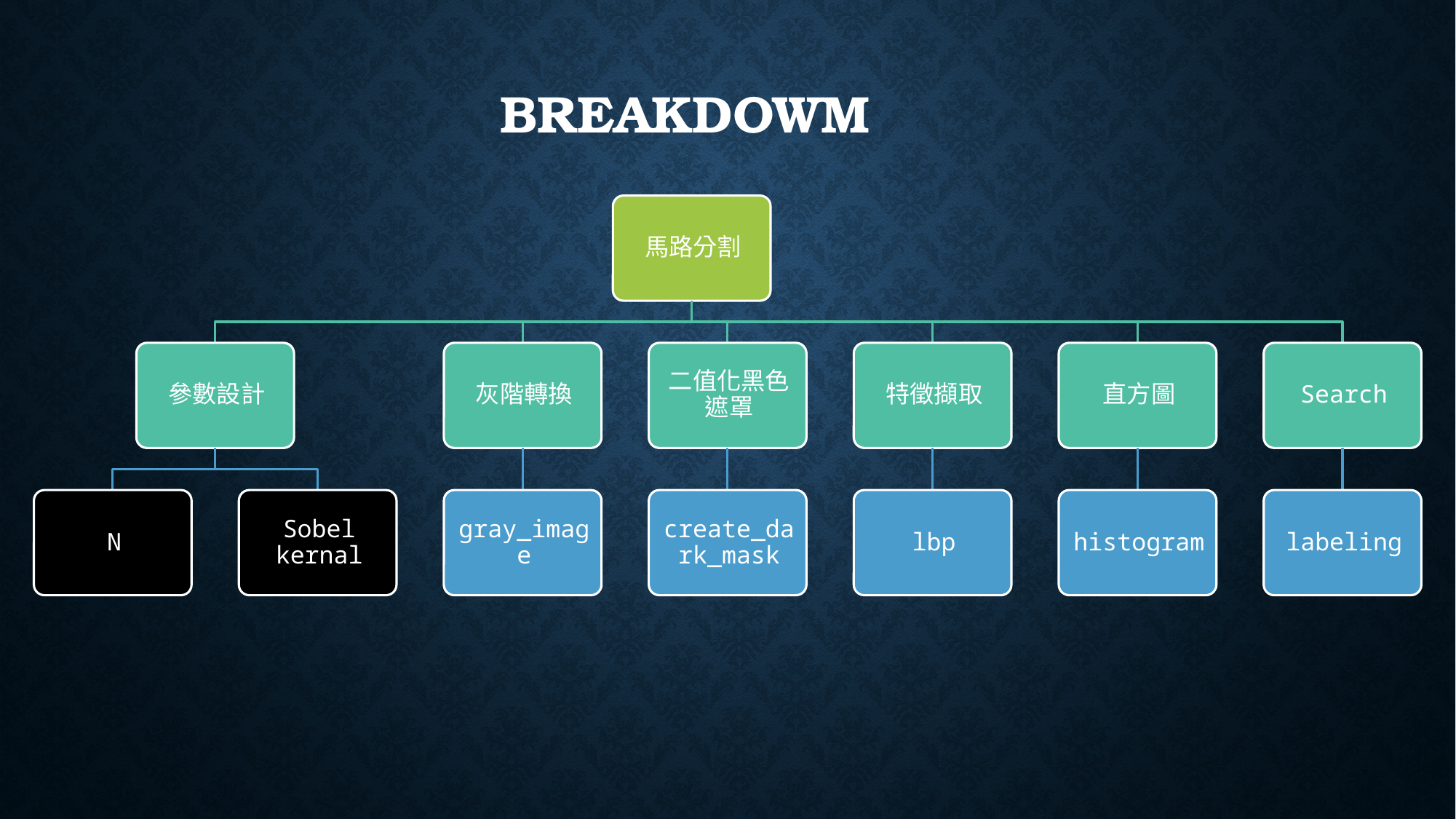

# breakdowm
馬路分割
參數設計
N
Sobel kernal
灰階轉換
gray_image
二值化黑色遮罩
create_dark_mask
特徵擷取
lbp
直方圖
histogram
Search
labeling